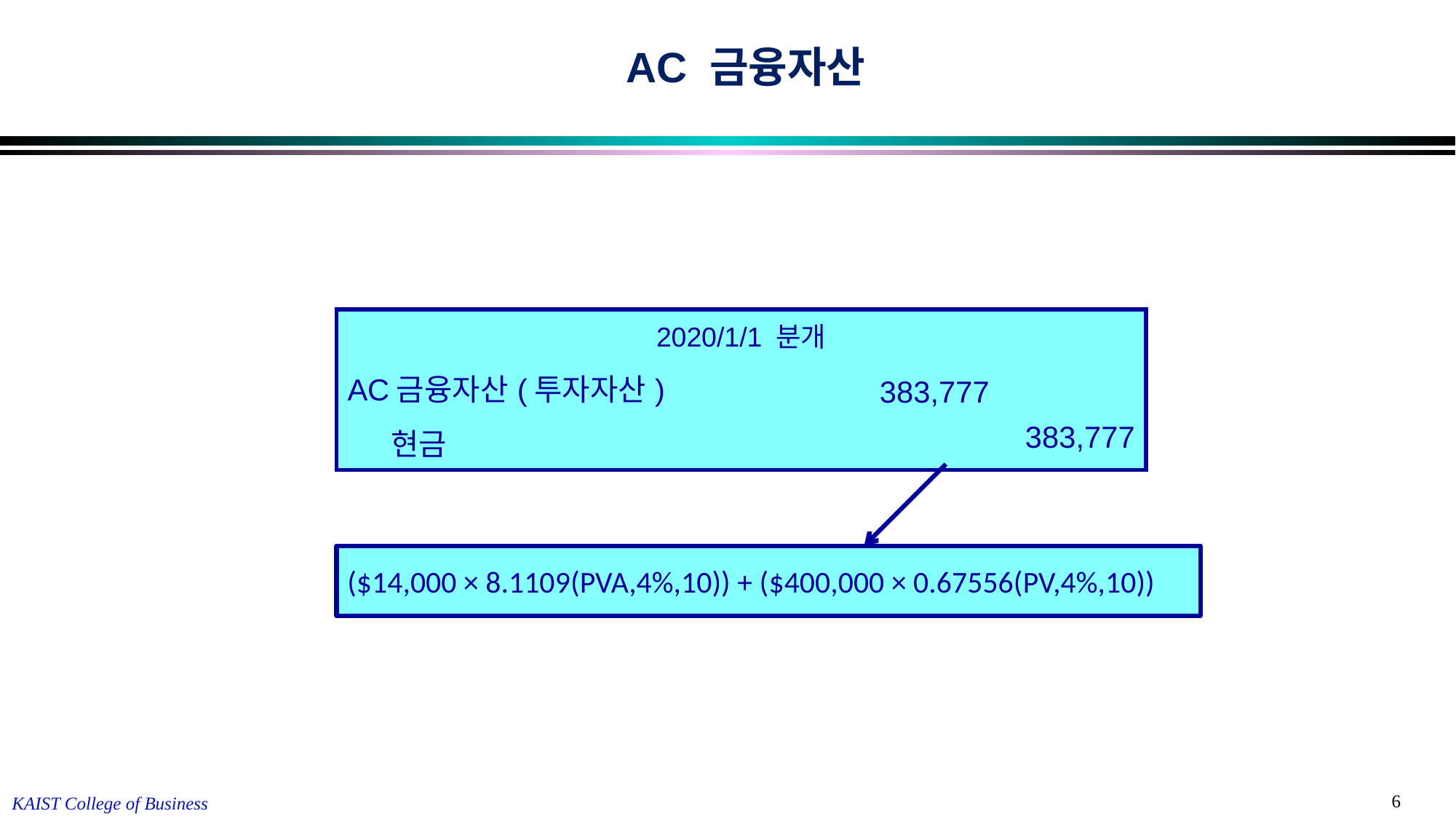

# AC 금융자산

| 2020/1/1 분개 |  |  |
| --- | --- | --- |
| AC금융자산(투자자산) | 383,777 |  |
| 현금 |  | 383,777 |
($14,000 × 8.1109(PVA,4%,10)) + ($400,000 × 0.67556(PV,4%,10))